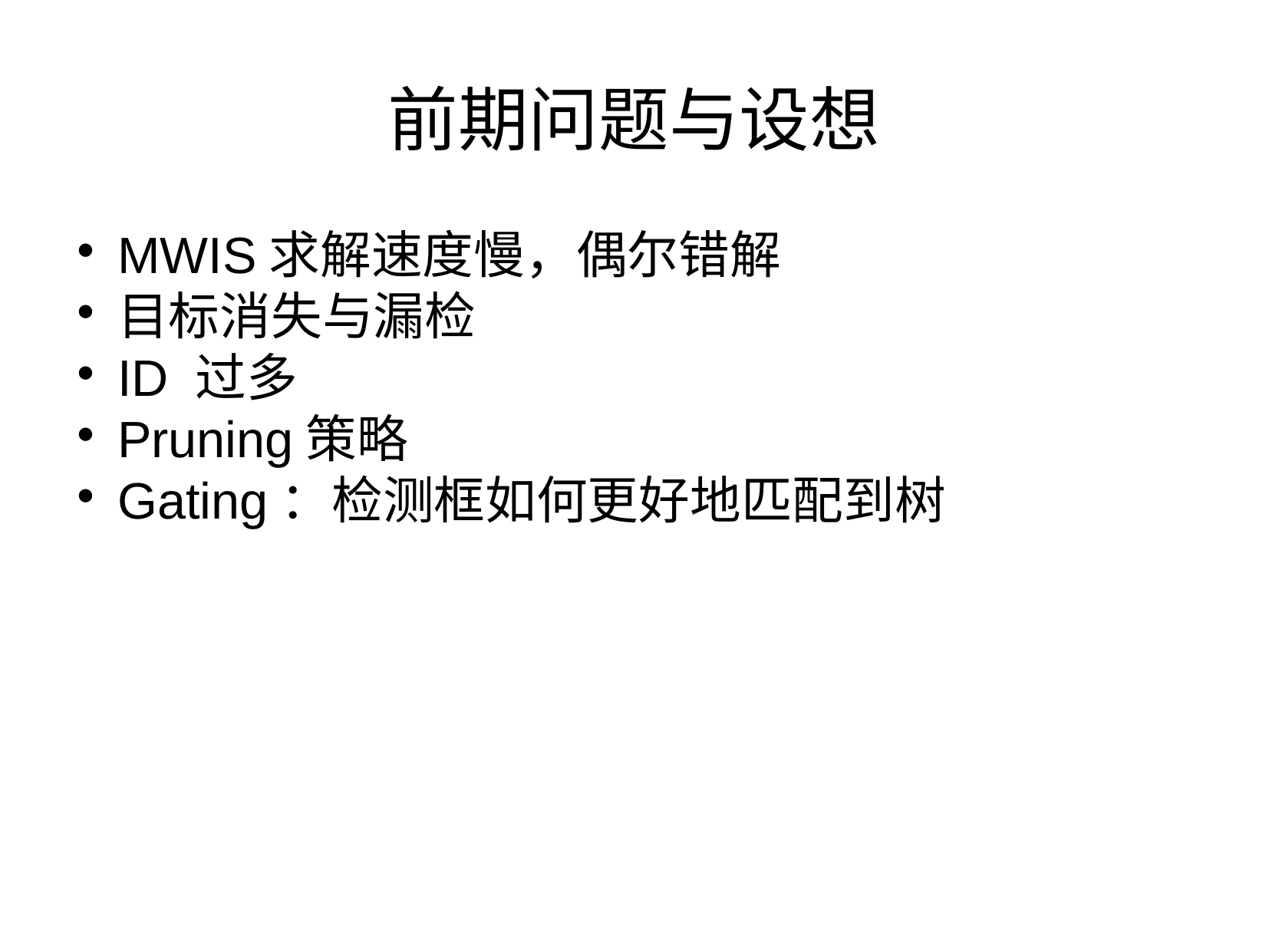

前期问题与设想
MWIS求解速度慢，偶尔错解
目标消失与漏检
ID 过多
Pruning策略
Gating：检测框如何更好地匹配到树